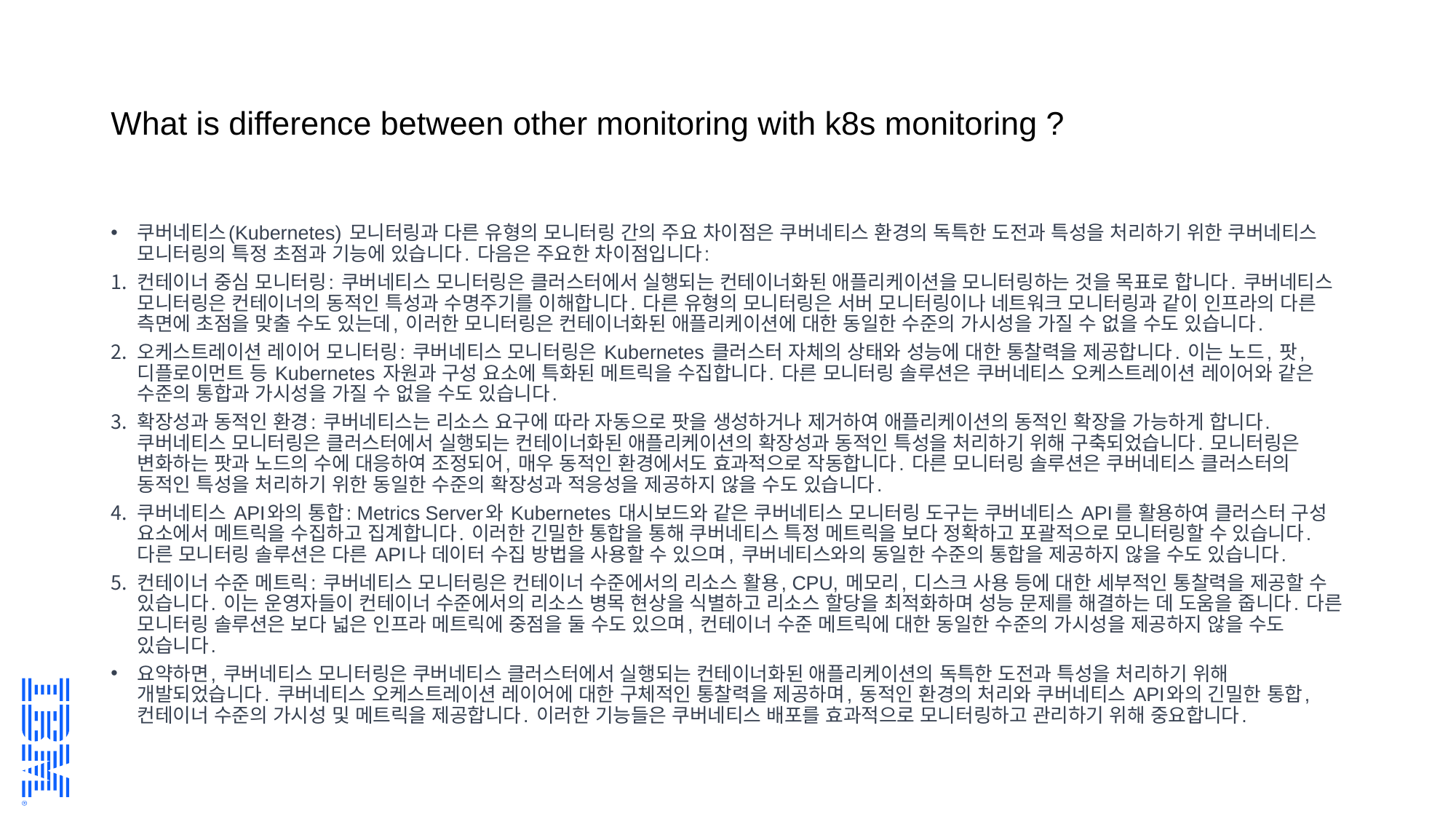

# What is difference between other monitoring with k8s monitoring ?
쿠버네티스(Kubernetes) 모니터링과 다른 유형의 모니터링 간의 주요 차이점은 쿠버네티스 환경의 독특한 도전과 특성을 처리하기 위한 쿠버네티스 모니터링의 특정 초점과 기능에 있습니다. 다음은 주요한 차이점입니다:
컨테이너 중심 모니터링: 쿠버네티스 모니터링은 클러스터에서 실행되는 컨테이너화된 애플리케이션을 모니터링하는 것을 목표로 합니다. 쿠버네티스 모니터링은 컨테이너의 동적인 특성과 수명주기를 이해합니다. 다른 유형의 모니터링은 서버 모니터링이나 네트워크 모니터링과 같이 인프라의 다른 측면에 초점을 맞출 수도 있는데, 이러한 모니터링은 컨테이너화된 애플리케이션에 대한 동일한 수준의 가시성을 가질 수 없을 수도 있습니다.
오케스트레이션 레이어 모니터링: 쿠버네티스 모니터링은 Kubernetes 클러스터 자체의 상태와 성능에 대한 통찰력을 제공합니다. 이는 노드, 팟, 디플로이먼트 등 Kubernetes 자원과 구성 요소에 특화된 메트릭을 수집합니다. 다른 모니터링 솔루션은 쿠버네티스 오케스트레이션 레이어와 같은 수준의 통합과 가시성을 가질 수 없을 수도 있습니다.
확장성과 동적인 환경: 쿠버네티스는 리소스 요구에 따라 자동으로 팟을 생성하거나 제거하여 애플리케이션의 동적인 확장을 가능하게 합니다. 쿠버네티스 모니터링은 클러스터에서 실행되는 컨테이너화된 애플리케이션의 확장성과 동적인 특성을 처리하기 위해 구축되었습니다. 모니터링은 변화하는 팟과 노드의 수에 대응하여 조정되어, 매우 동적인 환경에서도 효과적으로 작동합니다. 다른 모니터링 솔루션은 쿠버네티스 클러스터의 동적인 특성을 처리하기 위한 동일한 수준의 확장성과 적응성을 제공하지 않을 수도 있습니다.
쿠버네티스 API와의 통합: Metrics Server와 Kubernetes 대시보드와 같은 쿠버네티스 모니터링 도구는 쿠버네티스 API를 활용하여 클러스터 구성 요소에서 메트릭을 수집하고 집계합니다. 이러한 긴밀한 통합을 통해 쿠버네티스 특정 메트릭을 보다 정확하고 포괄적으로 모니터링할 수 있습니다. 다른 모니터링 솔루션은 다른 API나 데이터 수집 방법을 사용할 수 있으며, 쿠버네티스와의 동일한 수준의 통합을 제공하지 않을 수도 있습니다.
컨테이너 수준 메트릭: 쿠버네티스 모니터링은 컨테이너 수준에서의 리소스 활용, CPU, 메모리, 디스크 사용 등에 대한 세부적인 통찰력을 제공할 수 있습니다. 이는 운영자들이 컨테이너 수준에서의 리소스 병목 현상을 식별하고 리소스 할당을 최적화하며 성능 문제를 해결하는 데 도움을 줍니다. 다른 모니터링 솔루션은 보다 넓은 인프라 메트릭에 중점을 둘 수도 있으며, 컨테이너 수준 메트릭에 대한 동일한 수준의 가시성을 제공하지 않을 수도 있습니다.
요약하면, 쿠버네티스 모니터링은 쿠버네티스 클러스터에서 실행되는 컨테이너화된 애플리케이션의 독특한 도전과 특성을 처리하기 위해 개발되었습니다. 쿠버네티스 오케스트레이션 레이어에 대한 구체적인 통찰력을 제공하며, 동적인 환경의 처리와 쿠버네티스 API와의 긴밀한 통합, 컨테이너 수준의 가시성 및 메트릭을 제공합니다. 이러한 기능들은 쿠버네티스 배포를 효과적으로 모니터링하고 관리하기 위해 중요합니다.